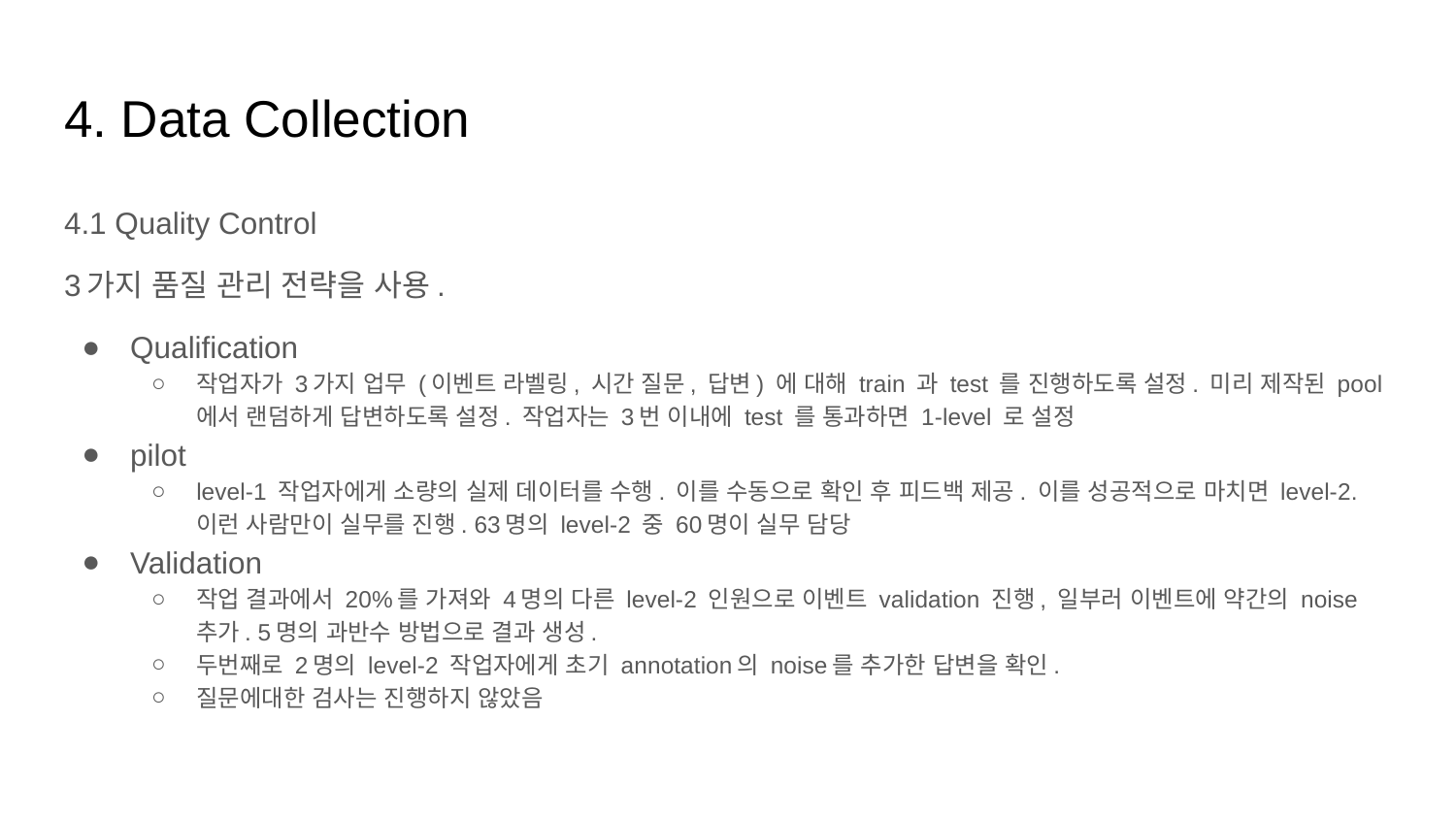

# 4. Data Collection
4.1 Quality Control
3가지 품질 관리 전략을 사용.
Qualification
작업자가 3가지 업무 (이벤트 라벨링, 시간 질문, 답변) 에 대해 train 과 test 를 진행하도록 설정. 미리 제작된 pool에서 랜덤하게 답변하도록 설정. 작업자는 3번 이내에 test 를 통과하면 1-level 로 설정
pilot
level-1 작업자에게 소량의 실제 데이터를 수행. 이를 수동으로 확인 후 피드백 제공. 이를 성공적으로 마치면 level-2. 이런 사람만이 실무를 진행. 63명의 level-2 중 60명이 실무 담당
Validation
작업 결과에서 20%를 가져와 4명의 다른 level-2 인원으로 이벤트 validation 진행, 일부러 이벤트에 약간의 noise 추가. 5명의 과반수 방법으로 결과 생성.
두번째로 2명의 level-2 작업자에게 초기 annotation의 noise를 추가한 답변을 확인.
질문에대한 검사는 진행하지 않았음